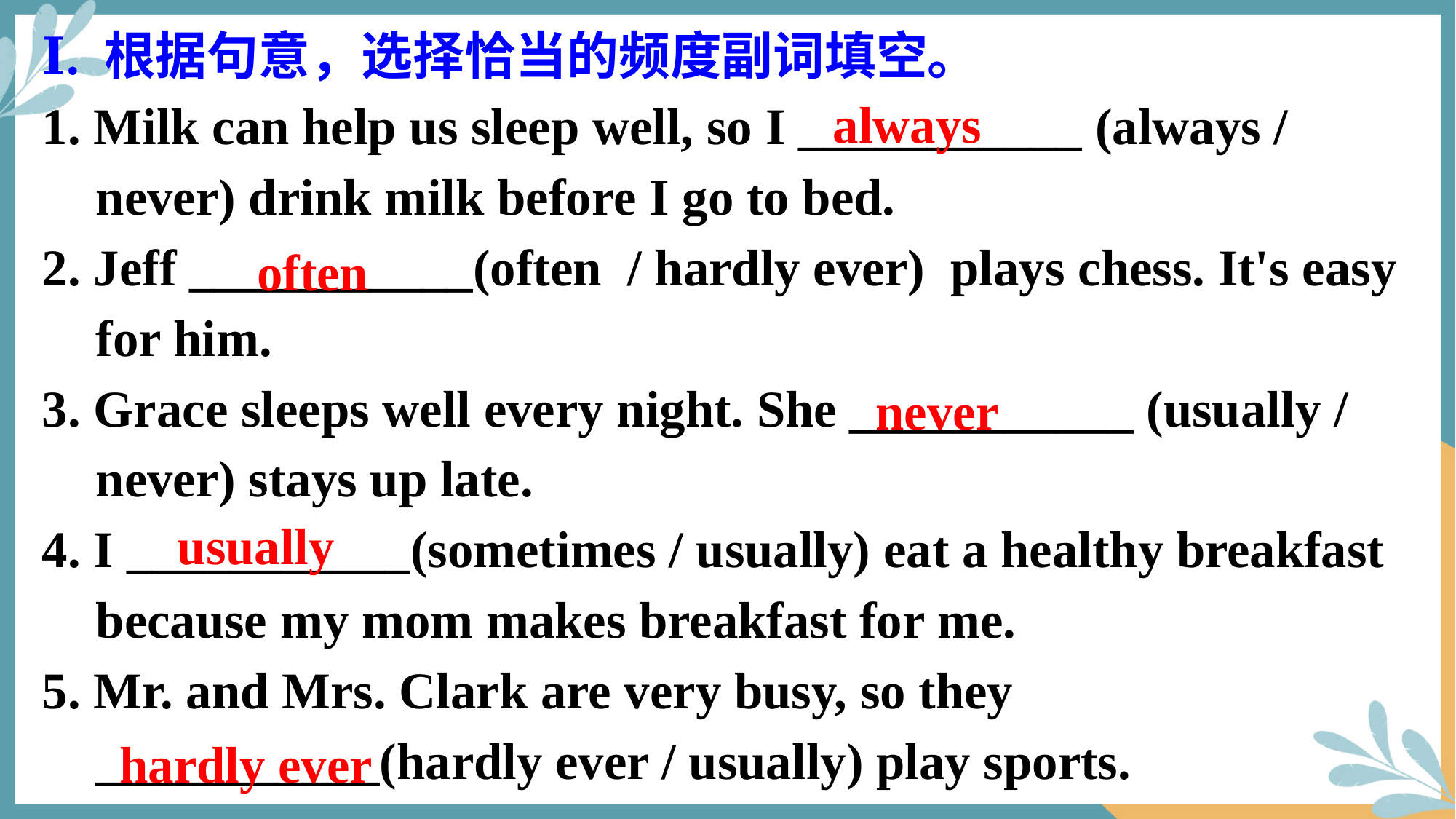

Ⅰ. 根据句意，选择恰当的频度副词填空。
1. Milk can help us sleep well, so I ___________ (always / never) drink milk before I go to bed.
2. Jeff ___________(often  / hardly ever)  plays chess. It's easy for him.
3. Grace sleeps well every night. She ___________ (usually / never) stays up late.
4. I ___________(sometimes / usually) eat a healthy breakfast because my mom makes breakfast for me.
5. Mr. and Mrs. Clark are very busy, so they ___________(hardly ever / usually) play sports.
always
often
never
usually
hardly ever